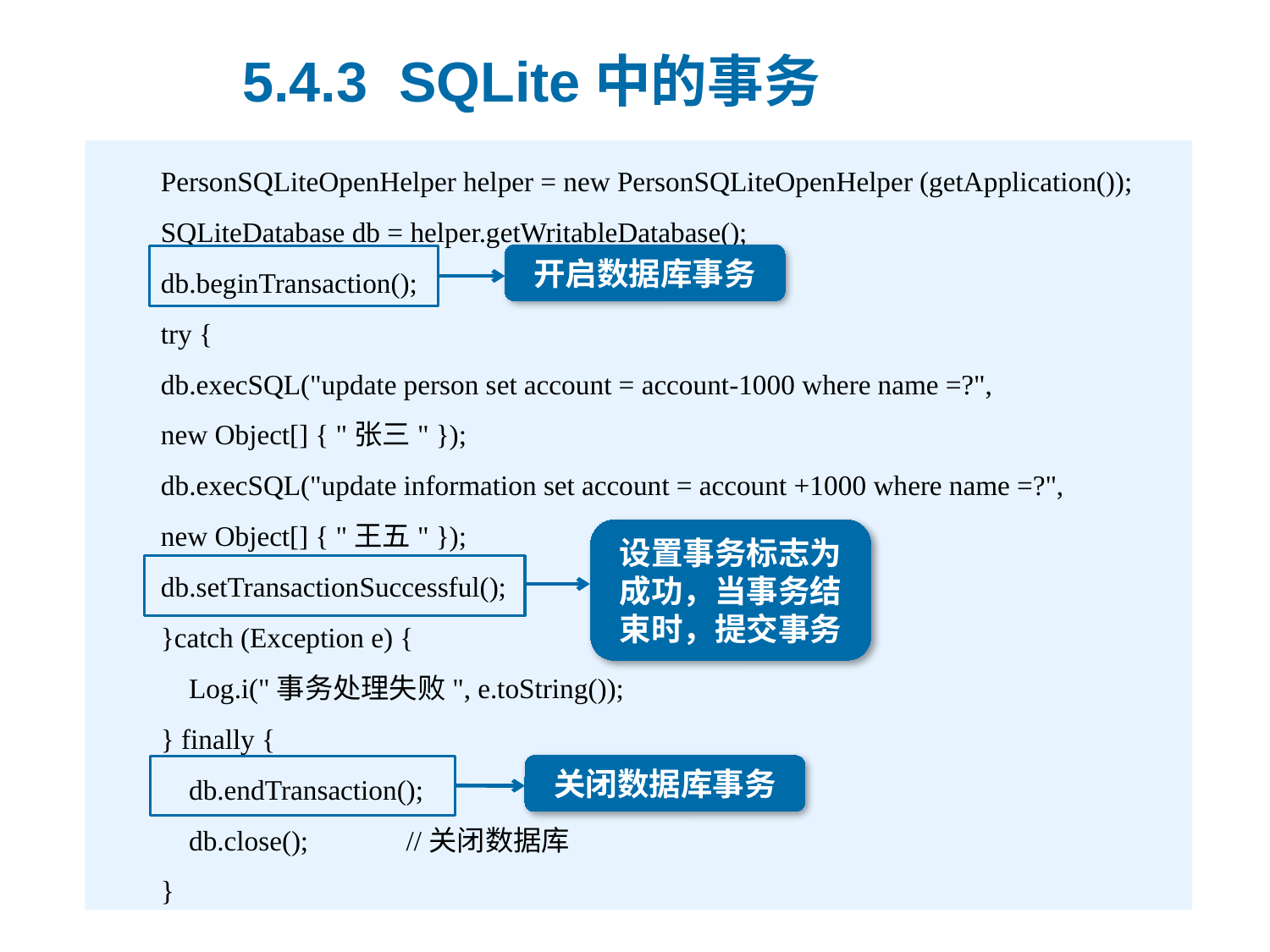

5.4.3  SQLite中的事务

PersonSQLiteOpenHelper helper = new PersonSQLiteOpenHelper (getApplication());
SQLiteDatabase db = helper.getWritableDatabase();
db.beginTransaction();
try {
db.execSQL("update person set account = account-1000 where name =?",
new Object[] { "张三" });
db.execSQL("update information set account = account +1000 where name =?",
new Object[] { "王五" });
db.setTransactionSuccessful();
}catch (Exception e) {
    Log.i("事务处理失败", e.toString());
} finally {
    db.endTransaction();
    db.close();              //关闭数据库
}
开启数据库事务

设置事务标志为成功，当事务结束时，提交事务

关闭数据库事务